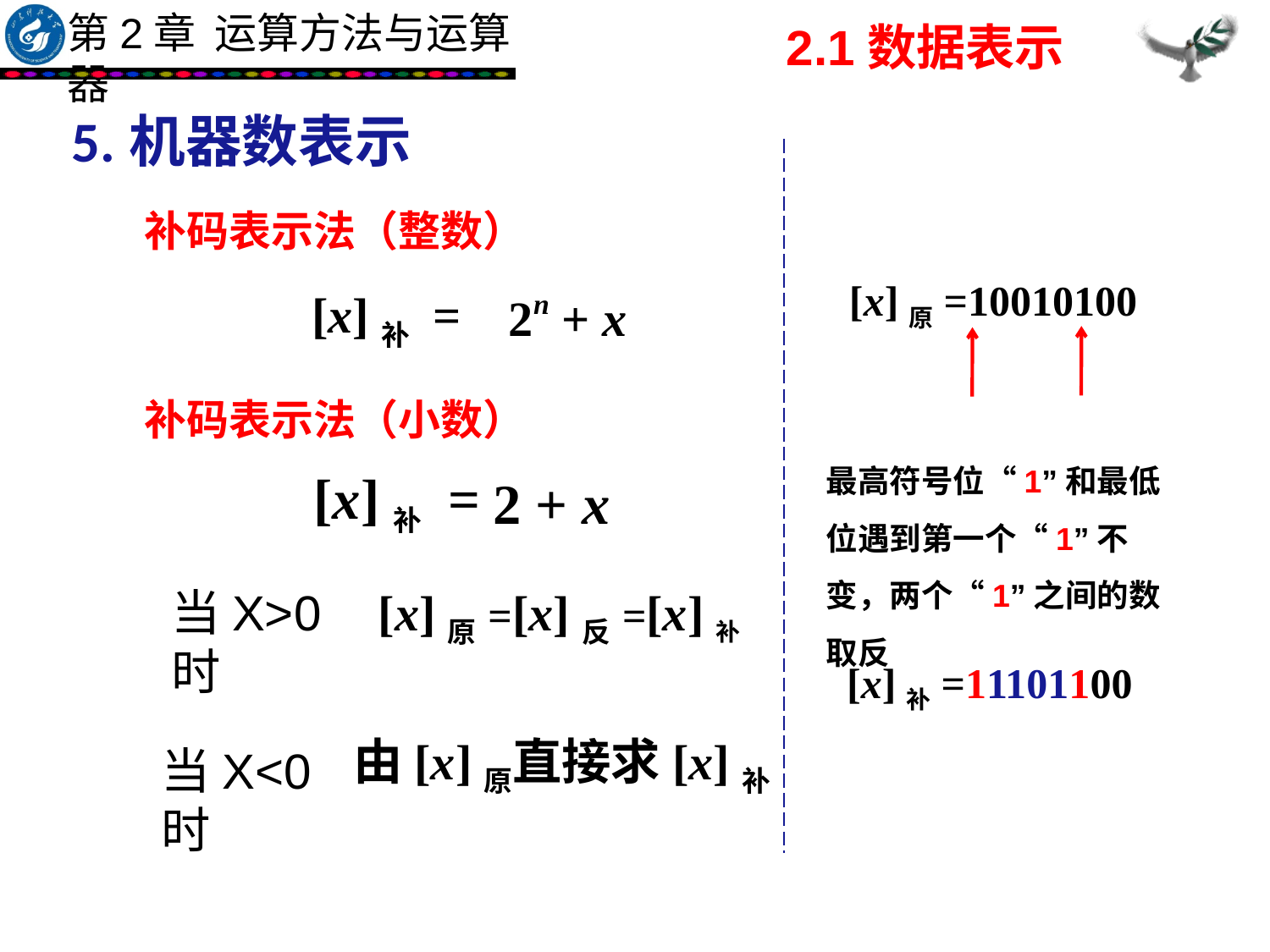

2.1数据表示
5.机器数表示
补码表示法（整数）
[x]原=10010100
[x]补 =
2n + x
补码表示法（小数）
最高符号位“1”和最低位遇到第一个“1”不变，两个“1”之间的数取反
[x]补 =
2 + x
当X>0时
[x]原=[x]反=[x]补
[x]补=11101100
由[x]原直接求[x]补
当X<0时